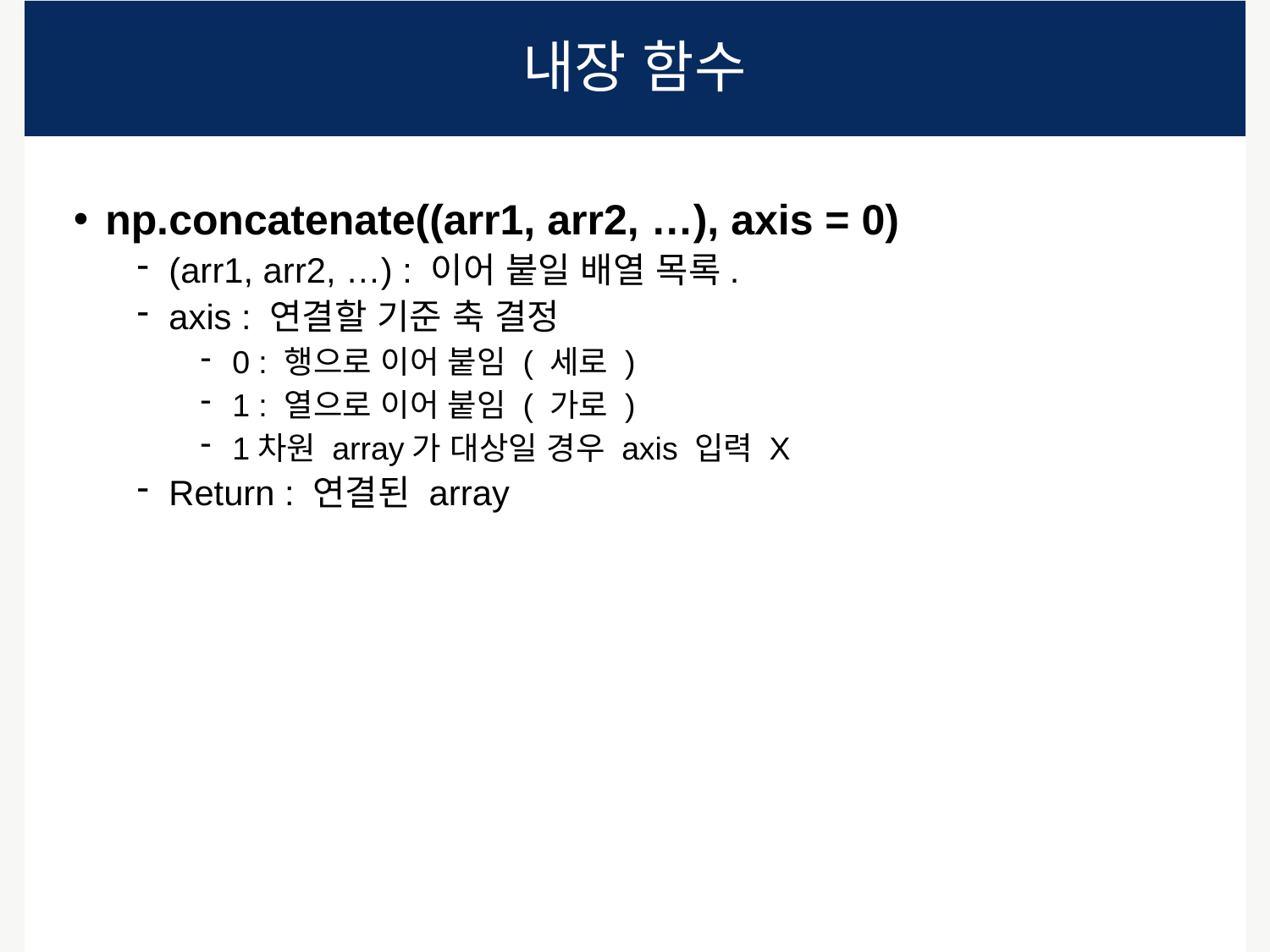

# 내장 함수
np.concatenate((arr1, arr2, …), axis = 0)
(arr1, arr2, …) : 이어 붙일 배열 목록.
axis : 연결할 기준 축 결정
0 : 행으로 이어 붙임 ( 세로 )
1 : 열으로 이어 붙임 ( 가로 )
1차원 array가 대상일 경우 axis 입력 X
Return : 연결된 array